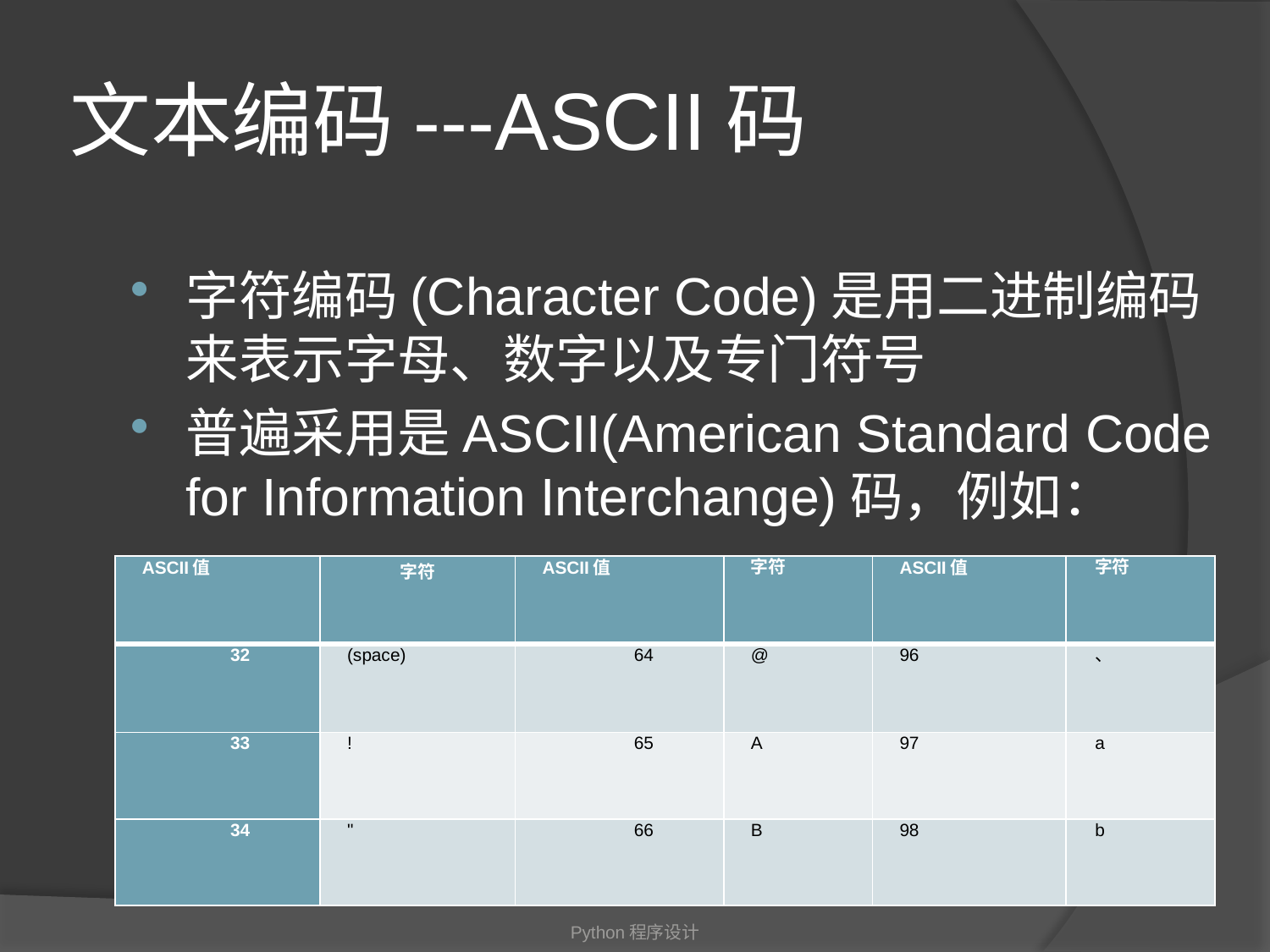

# 文本编码---ASCII码
字符编码(Character Code)是用二进制编码来表示字母、数字以及专门符号
普遍采用是ASCII(American Standard Code for Information Interchange)码，例如：

| ASCII值 | 字符 | ASCII值 | 字符 | ASCII值 | 字符 |
| --- | --- | --- | --- | --- | --- |
| 32 | (space) | 64 | @ | 96 | 、 |
| 33 | ! | 65 | A | 97 | a |
| 34 | " | 66 | B | 98 | b |
Python程序设计
16